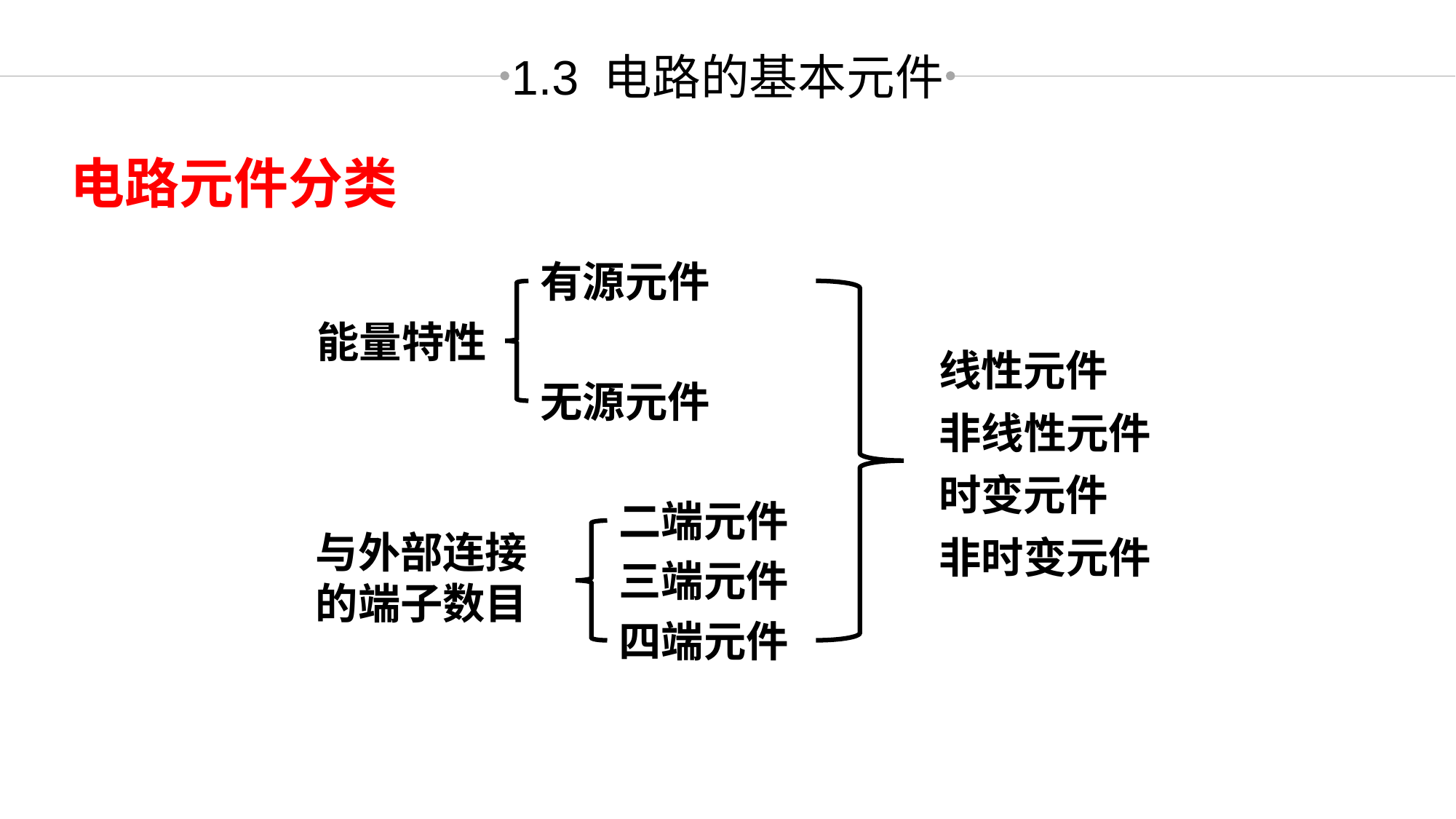

1.3 电路的基本元件
电路元件分类
有源元件

能量特性
无源元件

线性元件
非线性元件
时变元件
二端元件
与外部连接的端子数目

四端元件
三端元件
非时变元件